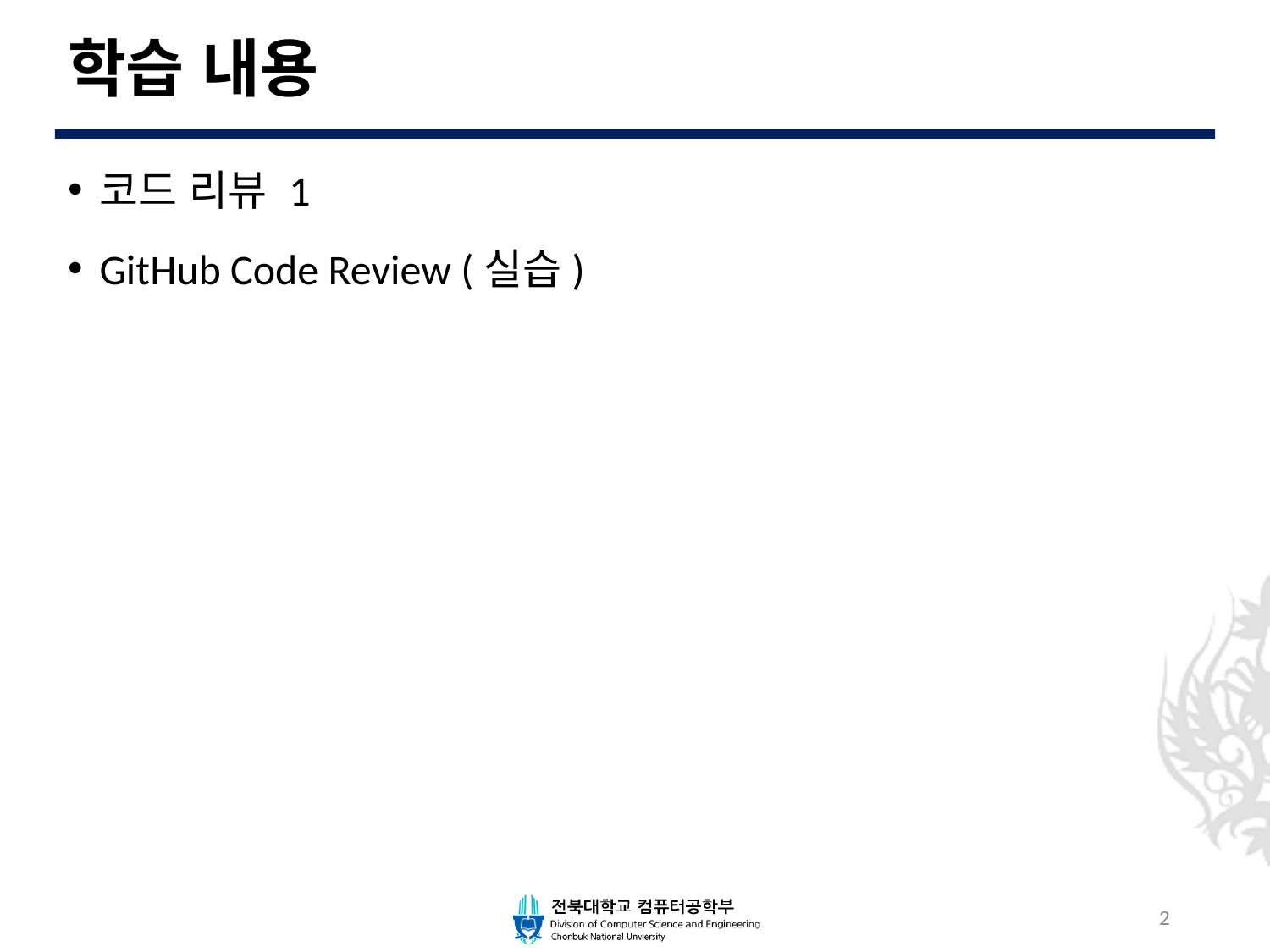

# 학습 내용
코드 리뷰 1
GitHub Code Review (실습)
2